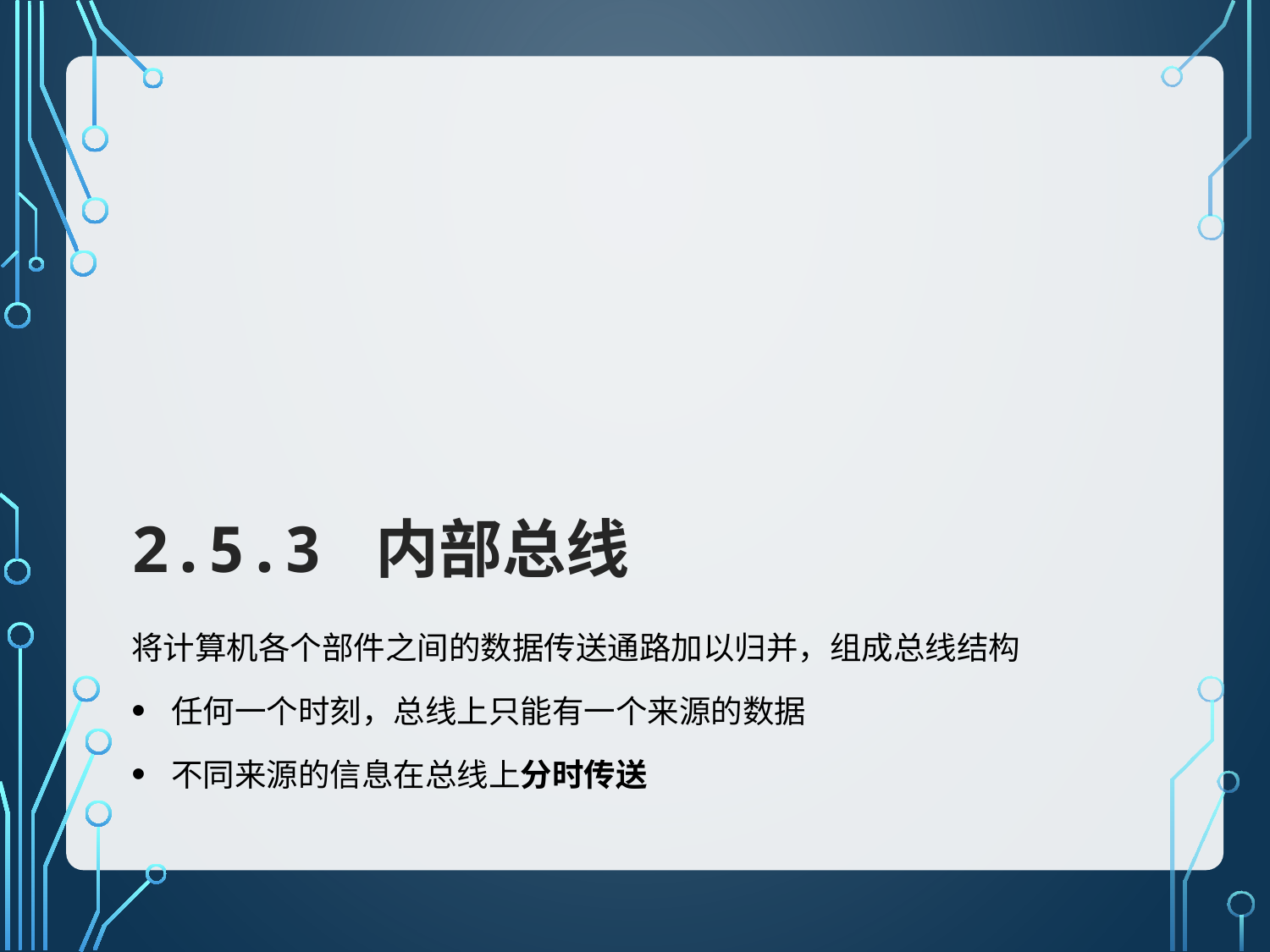

# 2.5.3 内部总线
将计算机各个部件之间的数据传送通路加以归并，组成总线结构
任何一个时刻，总线上只能有一个来源的数据
不同来源的信息在总线上分时传送